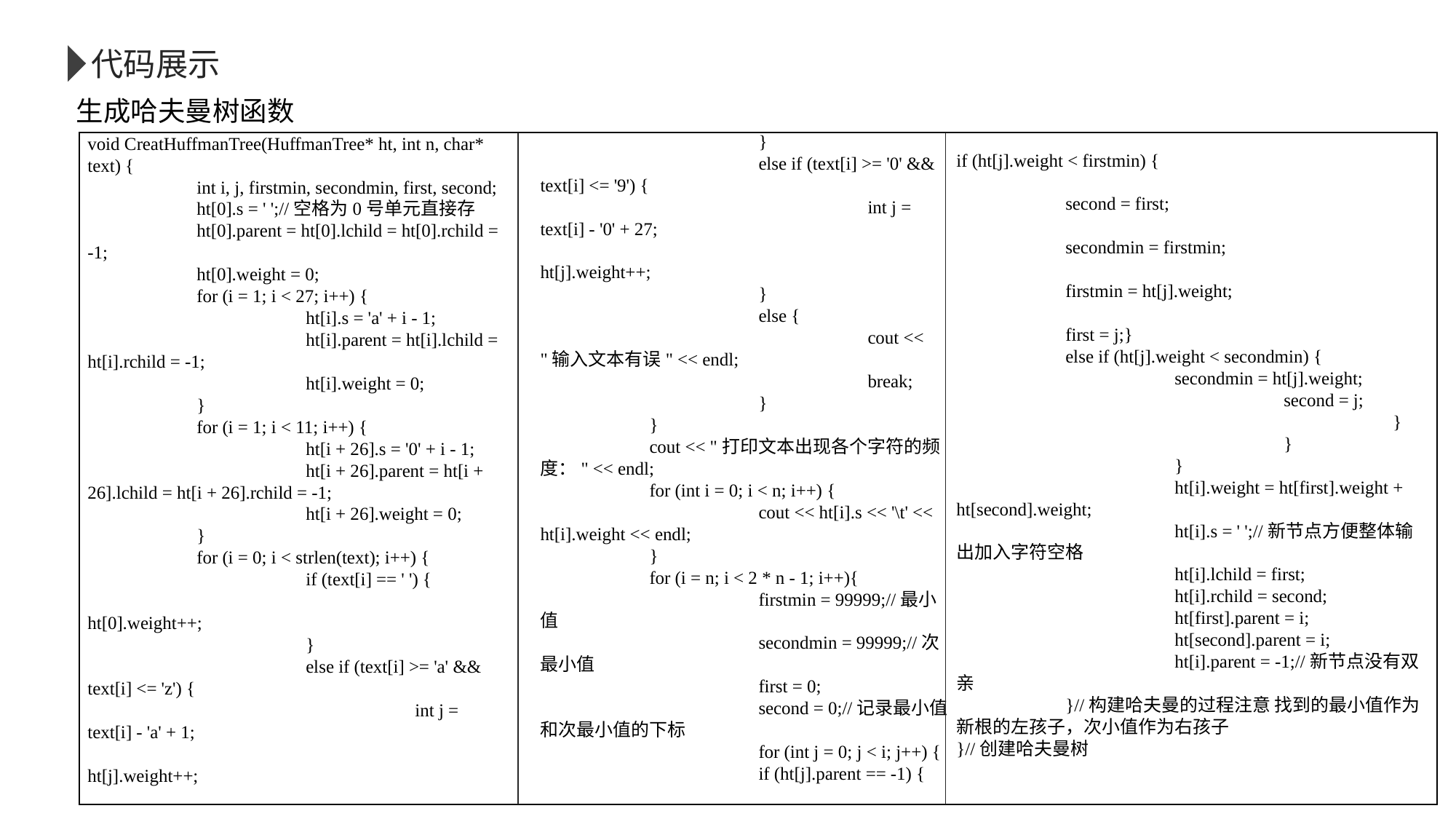

代码展示

生成哈夫曼树函数
		}
		else if (text[i] >= '0' && text[i] <= '9') {
			int j = text[i] - '0' + 27;
			ht[j].weight++;
		}
		else {
			cout << "输入文本有误" << endl;
			break;
		}
	}
	cout << "打印文本出现各个字符的频度：" << endl;
	for (int i = 0; i < n; i++) {
		cout << ht[i].s << '\t' << ht[i].weight << endl;
	}
	for (i = n; i < 2 * n - 1; i++){
		firstmin = 99999;//最小值
		secondmin = 99999;//次最小值
		first = 0;
		second = 0;//记录最小值和次最小值的下标
		for (int j = 0; j < i; j++) {
		if (ht[j].parent == -1) {

void CreatHuffmanTree(HuffmanTree* ht, int n, char* text) {
	int i, j, firstmin, secondmin, first, second;
	ht[0].s = ' ';//空格为0号单元直接存
	ht[0].parent = ht[0].lchild = ht[0].rchild = -1;
	ht[0].weight = 0;
	for (i = 1; i < 27; i++) {
		ht[i].s = 'a' + i - 1;
		ht[i].parent = ht[i].lchild = ht[i].rchild = -1;
		ht[i].weight = 0;
	}
	for (i = 1; i < 11; i++) {
		ht[i + 26].s = '0' + i - 1;
		ht[i + 26].parent = ht[i + 26].lchild = ht[i + 26].rchild = -1;
		ht[i + 26].weight = 0;
	}
	for (i = 0; i < strlen(text); i++) {
		if (text[i] == ' ') {
			ht[0].weight++;
		}
		else if (text[i] >= 'a' && text[i] <= 'z') {
			int j = text[i] - 'a' + 1;
			ht[j].weight++;

if (ht[j].weight < firstmin) {
					second = first;
					secondmin = firstmin;
					firstmin = ht[j].weight;
					first = j;}
	else if (ht[j].weight < secondmin) {			secondmin = ht[j].weight;
			second = j;
				}
			}
		}
		ht[i].weight = ht[first].weight + ht[second].weight;
		ht[i].s = ' ';//新节点方便整体输出加入字符空格
		ht[i].lchild = first;
		ht[i].rchild = second;
		ht[first].parent = i;
		ht[second].parent = i;
		ht[i].parent = -1;//新节点没有双亲
	}//构建哈夫曼的过程注意 找到的最小值作为新根的左孩子，次小值作为右孩子
}//创建哈夫曼树